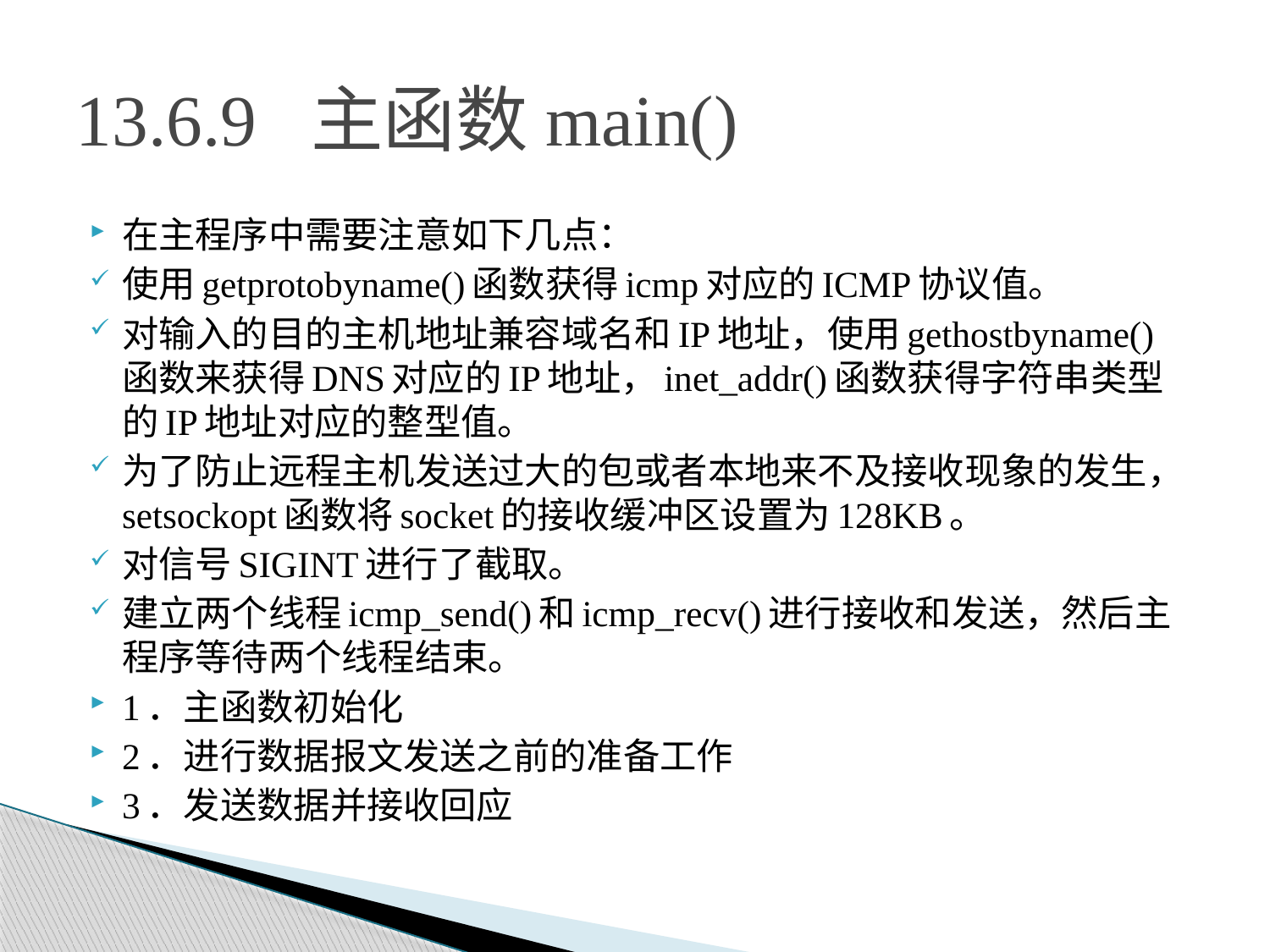

# 13.6.9  主函数main()
在主程序中需要注意如下几点：
使用getprotobyname()函数获得icmp对应的ICMP协议值。
对输入的目的主机地址兼容域名和IP地址，使用gethostbyname()函数来获得DNS对应的IP地址，inet_addr()函数获得字符串类型的IP地址对应的整型值。
为了防止远程主机发送过大的包或者本地来不及接收现象的发生，setsockopt函数将socket的接收缓冲区设置为128KB。
对信号SIGINT进行了截取。
建立两个线程icmp_send()和icmp_recv()进行接收和发送，然后主程序等待两个线程结束。
1．主函数初始化
2．进行数据报文发送之前的准备工作
3．发送数据并接收回应